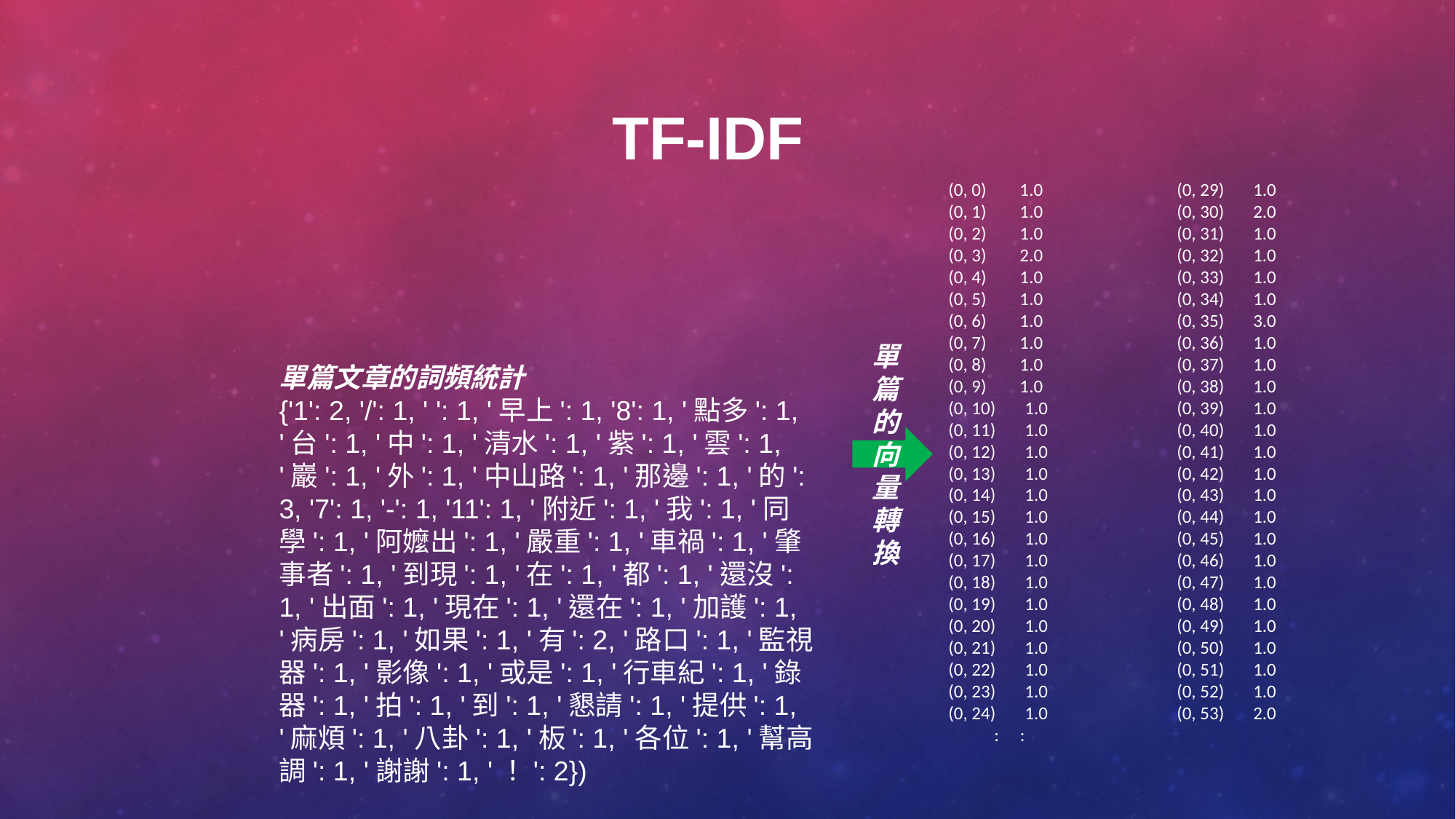

TF-IDF
(0, 0)        1.0
(0, 1)        1.0
(0, 2)        1.0
(0, 3)        2.0
(0, 4)        1.0
(0, 5)        1.0
(0, 6)        1.0
(0, 7)        1.0
(0, 8)        1.0
(0, 9)        1.0
(0, 10)       1.0
(0, 11)       1.0
(0, 12)       1.0
(0, 13)       1.0
(0, 14)       1.0
(0, 15)       1.0
(0, 16)       1.0
(0, 17)       1.0
(0, 18)       1.0
(0, 19)       1.0
(0, 20)       1.0
(0, 21)       1.0
(0, 22)       1.0
(0, 23)       1.0
(0, 24)       1.0
           :     :

(0, 29)       1.0
(0, 30)       2.0
(0, 31)       1.0
(0, 32)       1.0
(0, 33)       1.0
(0, 34)       1.0
(0, 35)       3.0
(0, 36)       1.0
(0, 37)       1.0
(0, 38)       1.0
(0, 39)       1.0
(0, 40)       1.0
(0, 41)       1.0
(0, 42)       1.0
(0, 43)       1.0
(0, 44)       1.0
(0, 45)       1.0
(0, 46)       1.0
(0, 47)       1.0
(0, 48)       1.0
(0, 49)       1.0
(0, 50)       1.0
(0, 51)       1.0
(0, 52)       1.0
(0, 53)       2.0
單篇文章的詞頻統計
{'1': 2, '/': 1, ' ': 1, '早上': 1, '8': 1, '點多': 1, '台': 1, '中': 1, '清水': 1, '紫': 1, '雲': 1, '巖': 1, '外': 1, '中山路': 1, '那邊': 1, '的': 3, '7': 1, '-': 1, '11': 1, '附近': 1, '我': 1, '同學': 1, '阿嬤出': 1, '嚴重': 1, '車禍': 1, '肇事者': 1, '到現': 1, '在': 1, '都': 1, '還沒': 1, '出面': 1, '現在': 1, '還在': 1, '加護': 1, '病房': 1, '如果': 1, '有': 2, '路口': 1, '監視器': 1, '影像': 1, '或是': 1, '行車紀': 1, '錄器': 1, '拍': 1, '到': 1, '懇請': 1, '提供': 1, '麻煩': 1, '八卦': 1, '板': 1, '各位': 1, '幫高調': 1, '謝謝': 1, '！': 2})
單篇的向量轉換